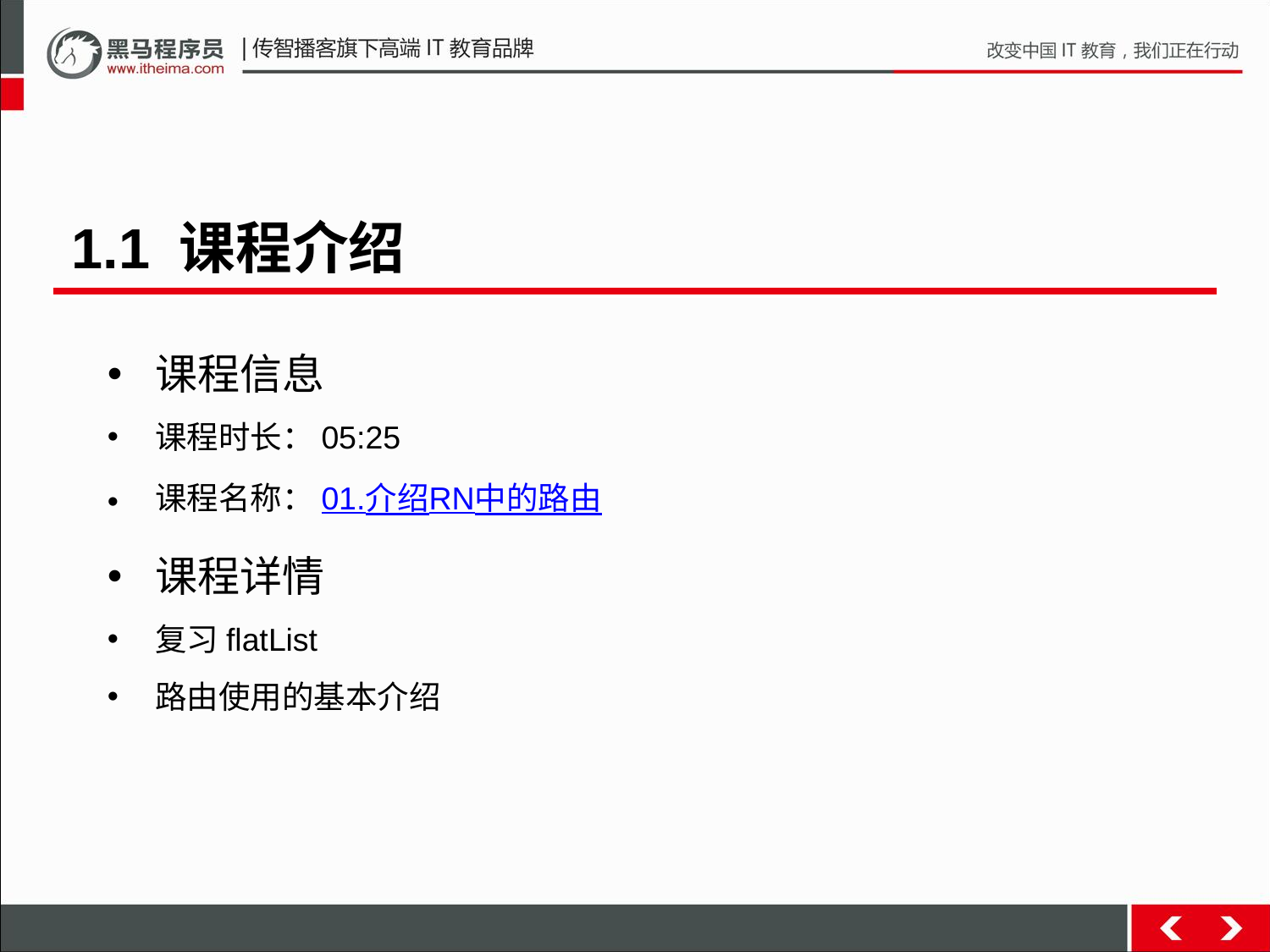

1.1 课程介绍
课程信息
课程时长：05:25
课程名称：01.介绍RN中的路由
课程详情
复习flatList
路由使用的基本介绍